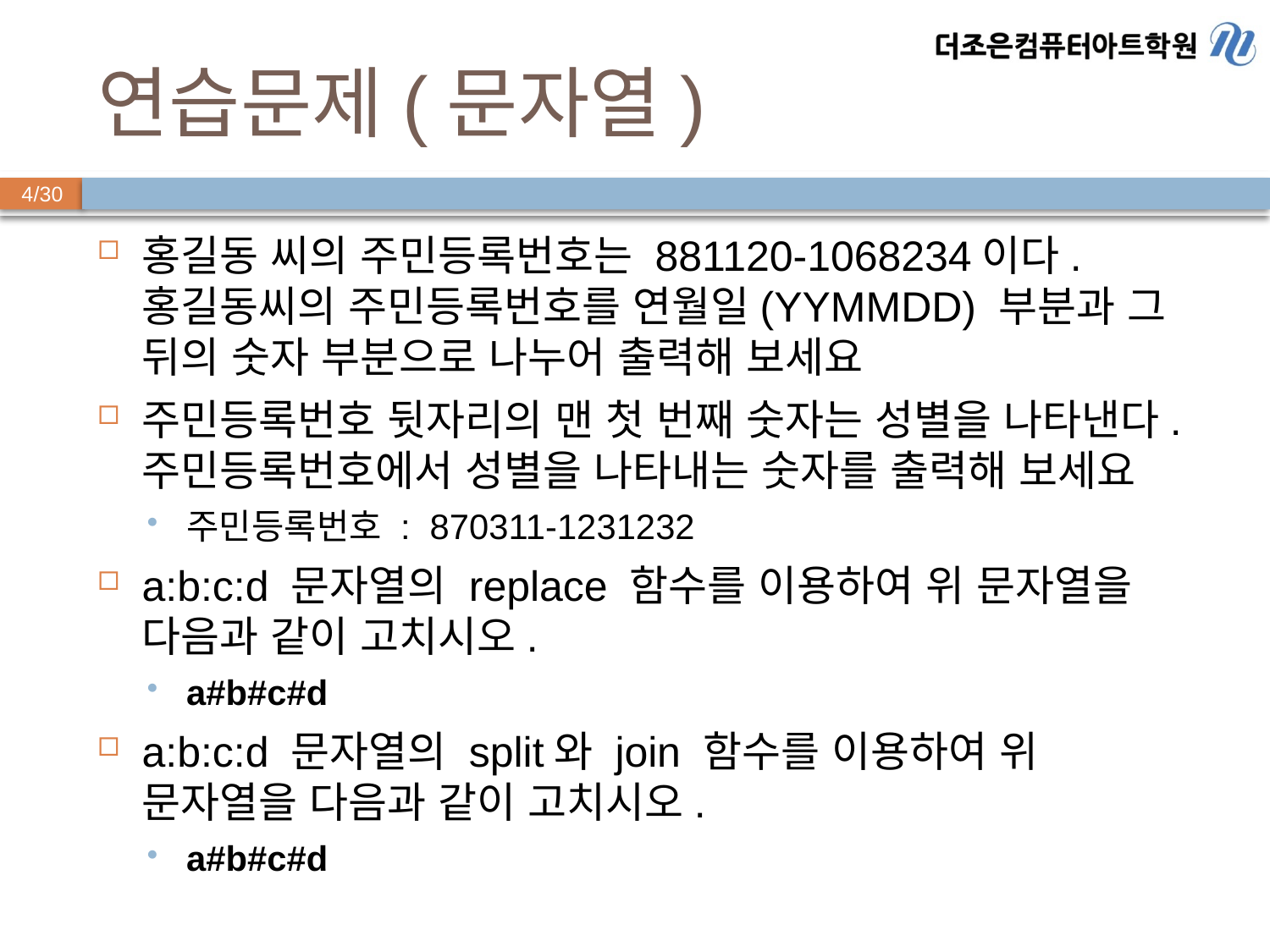

# 연습문제(문자열)
홍길동 씨의 주민등록번호는 881120-1068234이다. 홍길동씨의 주민등록번호를 연월일(YYMMDD) 부분과 그 뒤의 숫자 부분으로 나누어 출력해 보세요
주민등록번호 뒷자리의 맨 첫 번째 숫자는 성별을 나타낸다. 주민등록번호에서 성별을 나타내는 숫자를 출력해 보세요
주민등록번호 :  870311-1231232
a:b:c:d 문자열의 replace 함수를 이용하여 위 문자열을 다음과 같이 고치시오.
a#b#c#d
a:b:c:d 문자열의 split와 join 함수를 이용하여 위 문자열을 다음과 같이 고치시오.
a#b#c#d